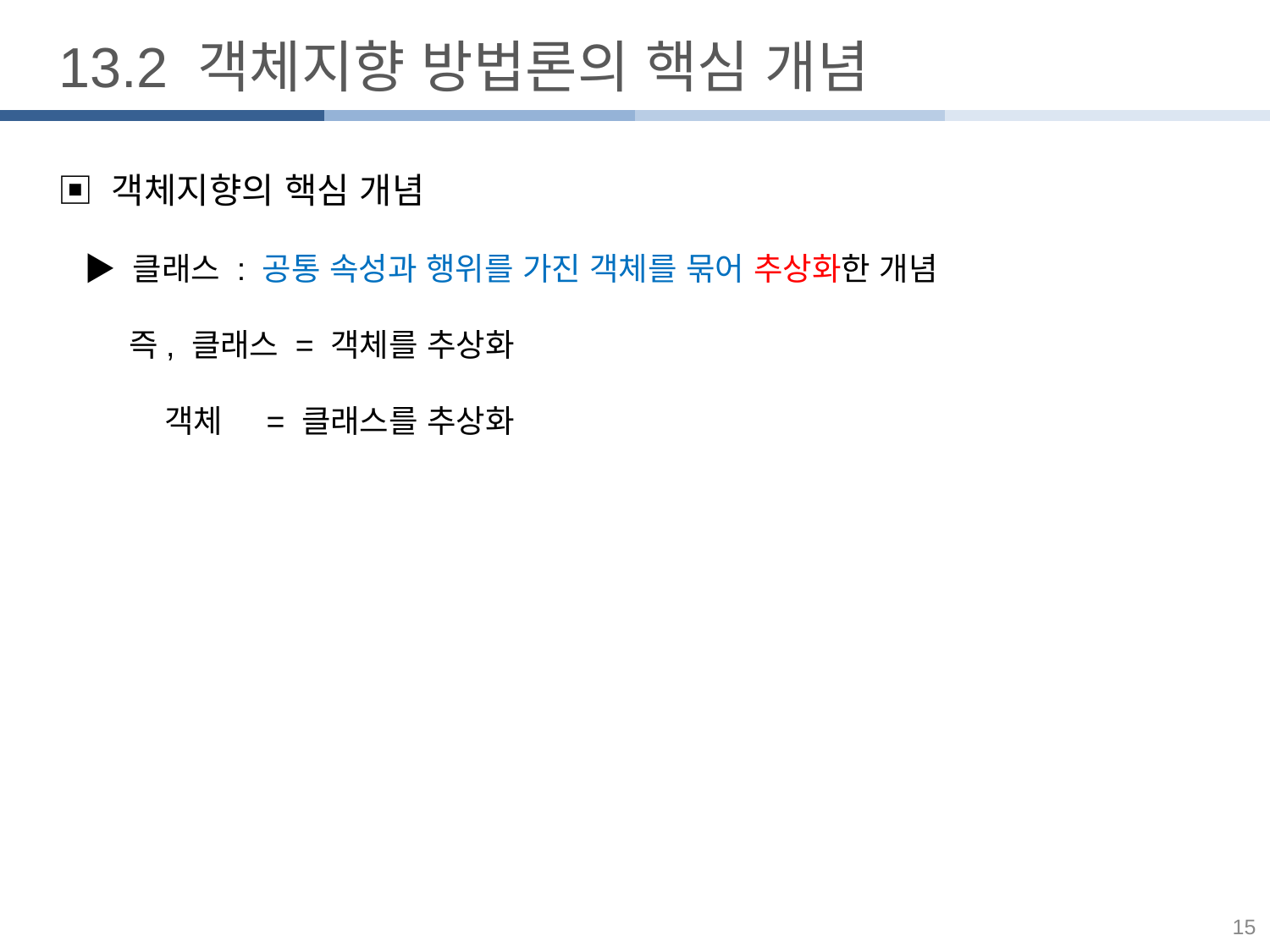

13.2 객체지향 방법론의 핵심 개념
▣ 객체지향의 핵심 개념
   ▶ 클래스 : 공통 속성과 행위를 가진 객체를 묶어 추상화한 개념
   즉, 클래스 = 객체를 추상화
       객체    = 클래스를 추상화

15